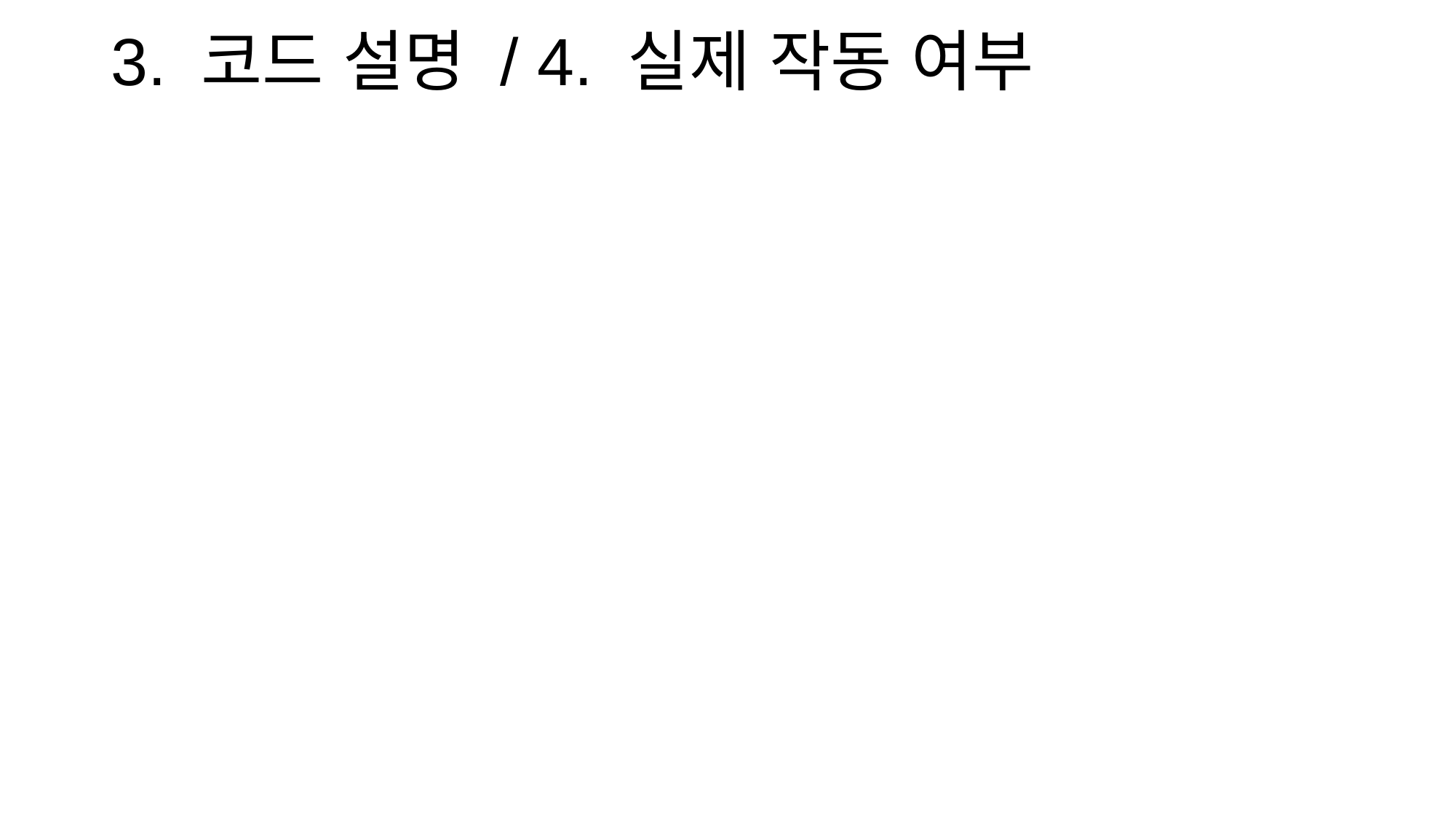

3. 코드 설명 / 4. 실제 작동 여부